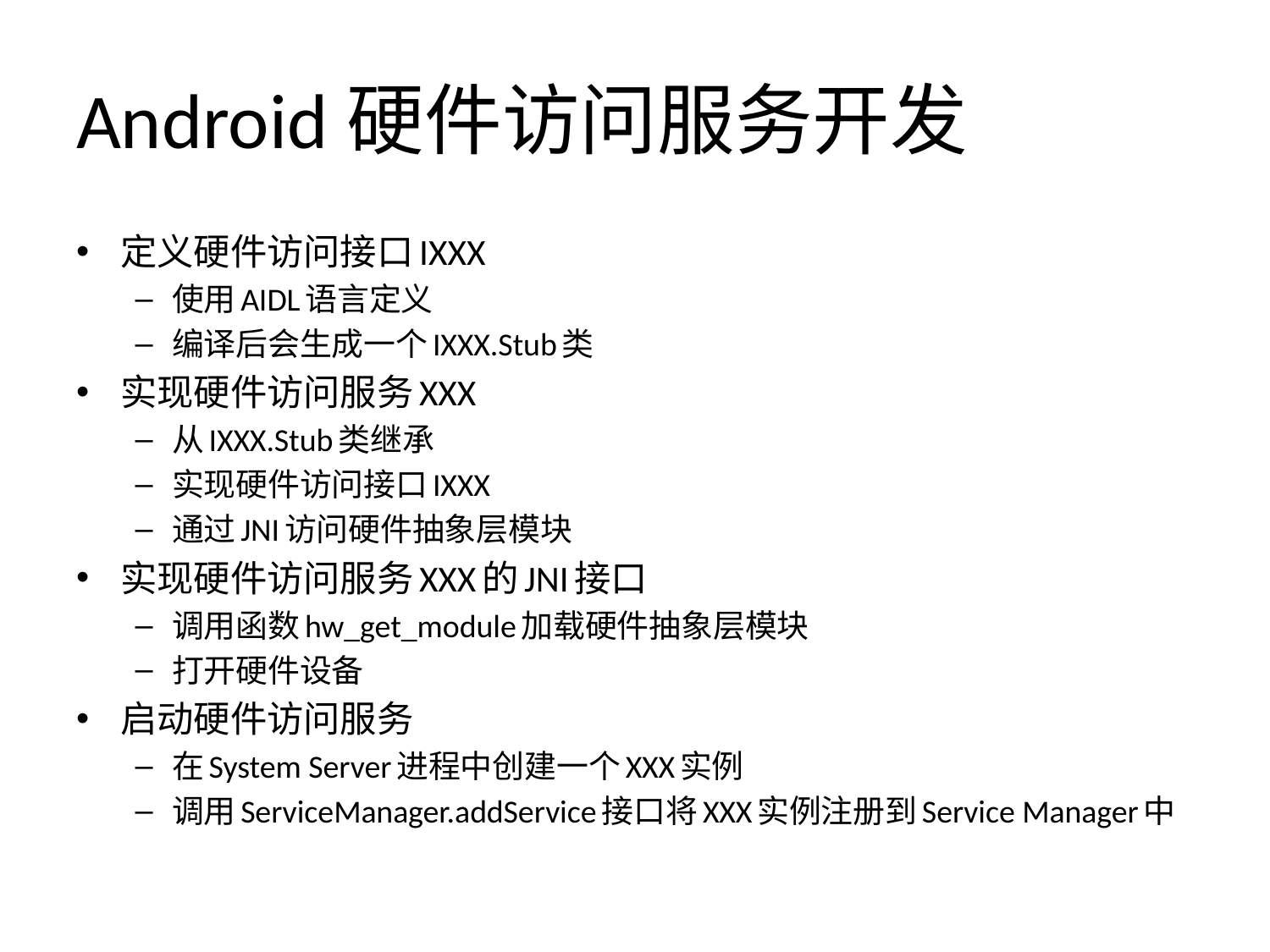

# Android硬件访问服务开发
定义硬件访问接口IXXX
使用AIDL语言定义
编译后会生成一个IXXX.Stub类
实现硬件访问服务XXX
从IXXX.Stub类继承
实现硬件访问接口IXXX
通过JNI访问硬件抽象层模块
实现硬件访问服务XXX的JNI接口
调用函数hw_get_module加载硬件抽象层模块
打开硬件设备
启动硬件访问服务
在System Server进程中创建一个XXX实例
调用ServiceManager.addService接口将XXX实例注册到Service Manager中